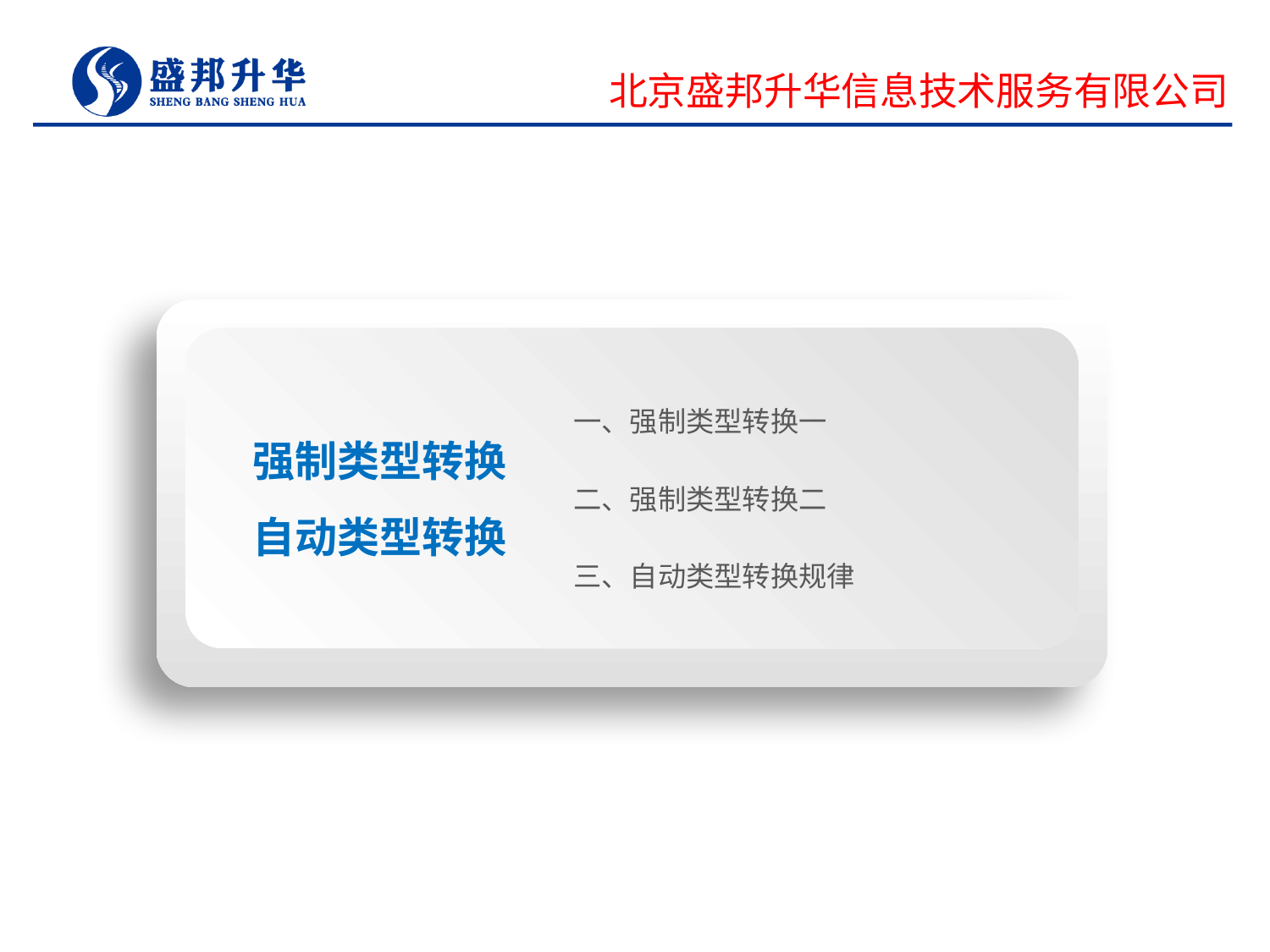

北京盛邦升华信息技术服务有限公司

一、强制类型转换一

二、强制类型转换二

三、自动类型转换规律
强制类型转换
自动类型转换